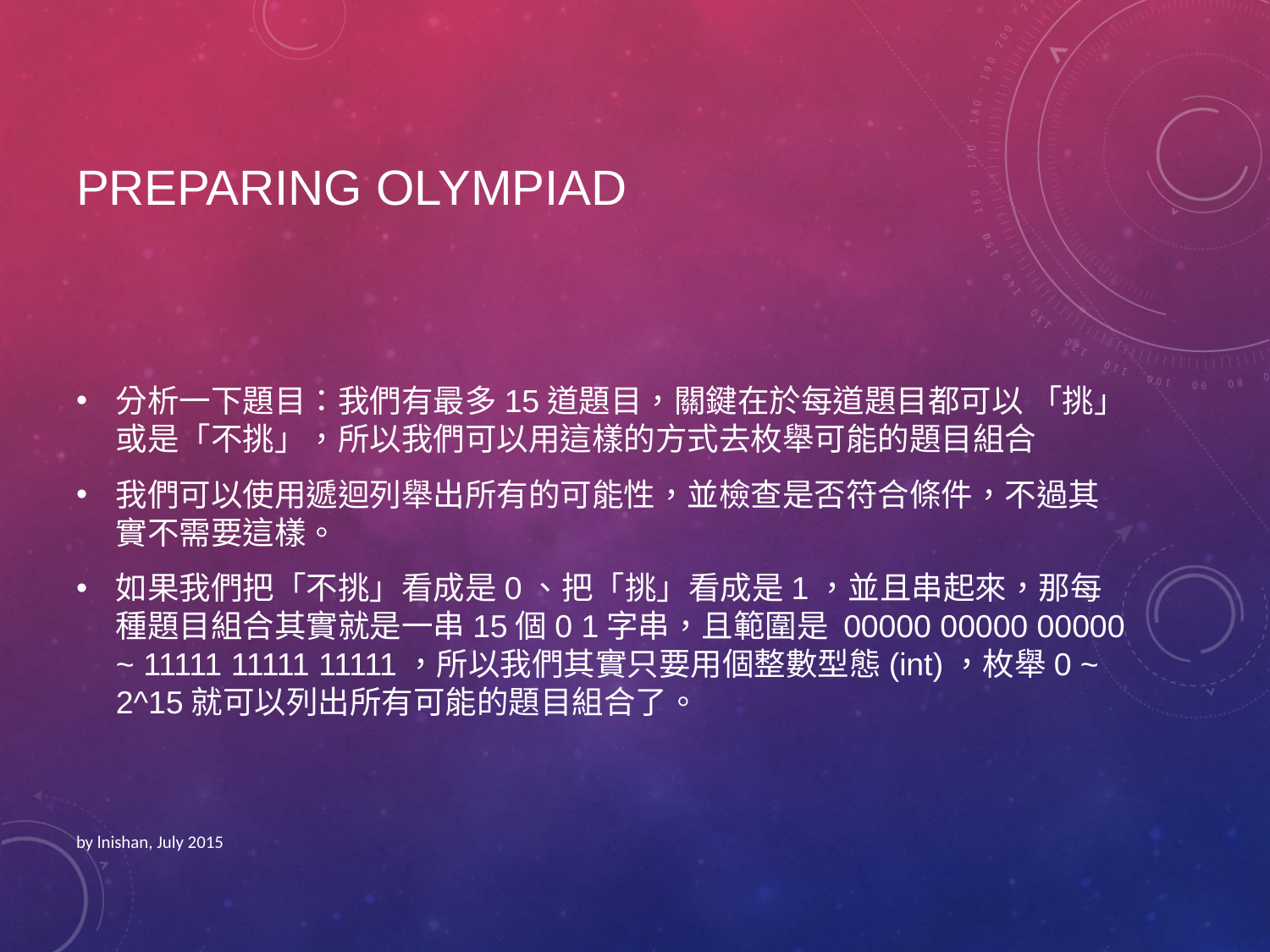

# Preparing Olympiad
分析一下題目：我們有最多15道題目，關鍵在於每道題目都可以 「挑」或是「不挑」，所以我們可以用這樣的方式去枚舉可能的題目組合
我們可以使用遞迴列舉出所有的可能性，並檢查是否符合條件，不過其實不需要這樣。
如果我們把「不挑」看成是0、把「挑」看成是1，並且串起來，那每種題目組合其實就是一串15個0 1字串，且範圍是 00000 00000 00000 ~ 11111 11111 11111，所以我們其實只要用個整數型態(int)，枚舉0 ~ 2^15就可以列出所有可能的題目組合了。
by lnishan, July 2015